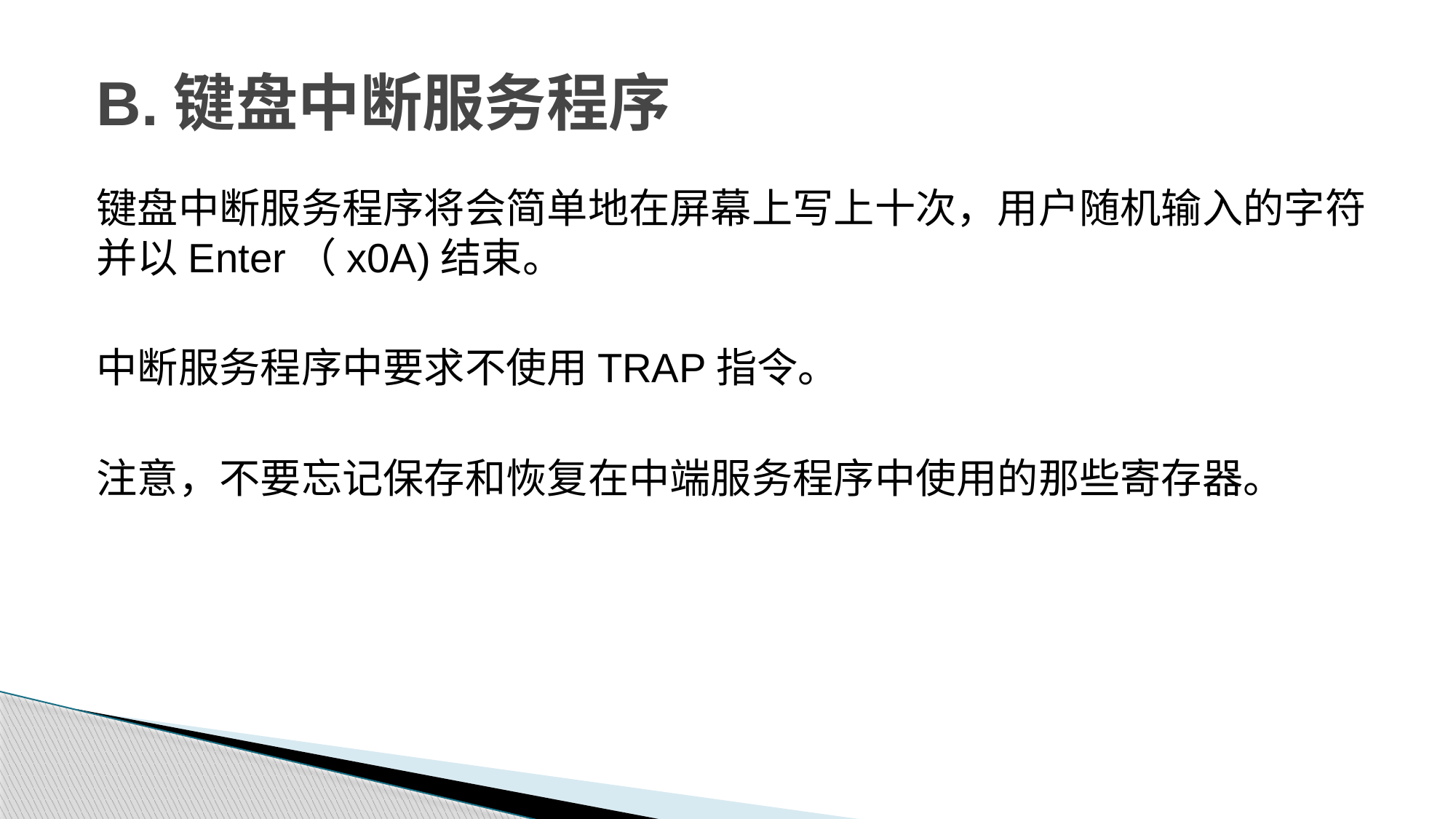

# B.键盘中断服务程序
键盘中断服务程序将会简单地在屏幕上写上十次，用户随机输入的字符并以Enter（x0A)结束。

中断服务程序中要求不使用TRAP指令。

注意，不要忘记保存和恢复在中端服务程序中使用的那些寄存器。